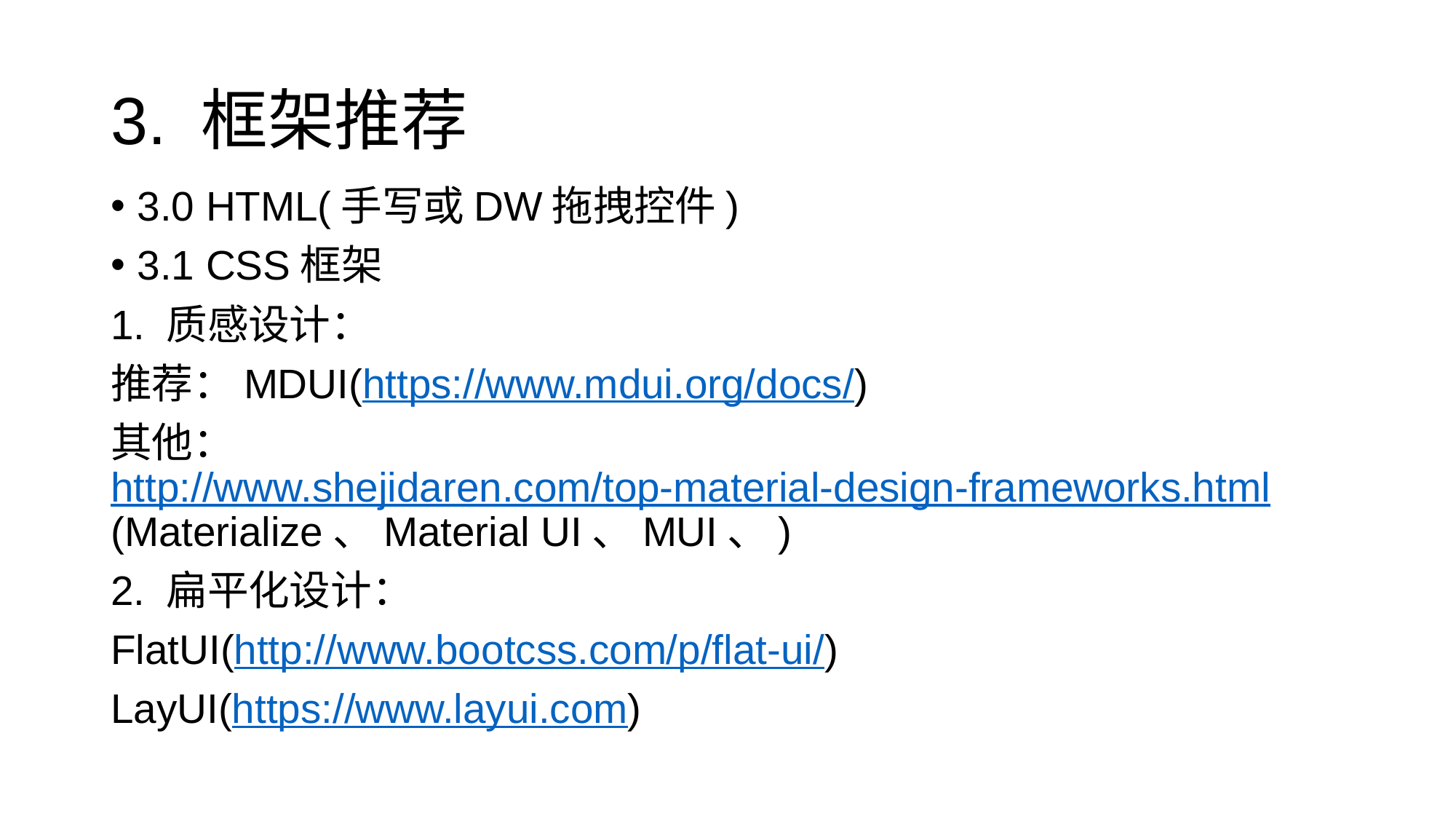

# 3. 框架推荐
3.0 HTML(手写或DW拖拽控件)
3.1 CSS框架
1. 质感设计：
推荐：MDUI(https://www.mdui.org/docs/)
其他： http://www.shejidaren.com/top-material-design-frameworks.html (Materialize、Material UI、MUI、)
2. 扁平化设计：
FlatUI(http://www.bootcss.com/p/flat-ui/)
LayUI(https://www.layui.com)